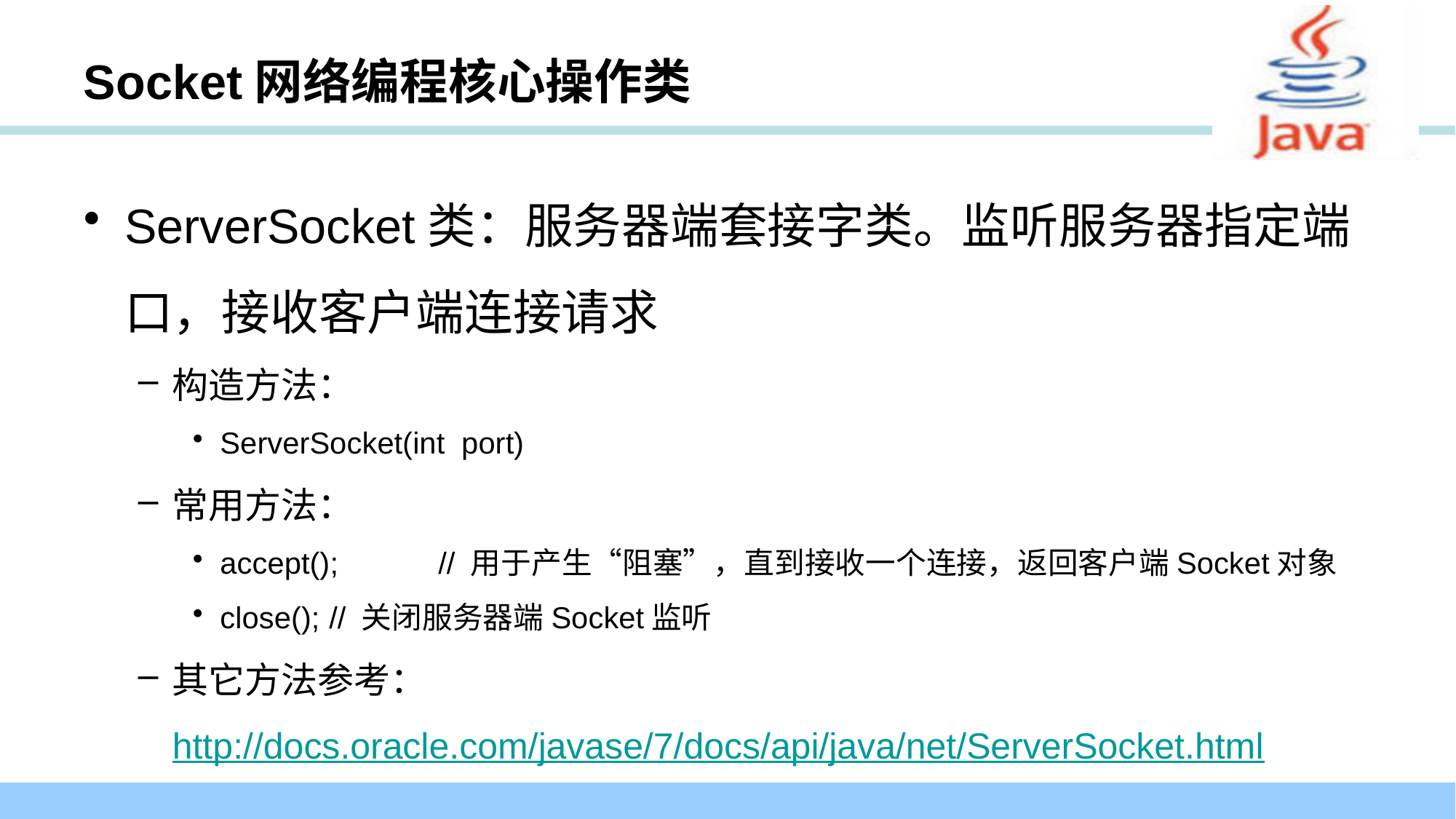

# Socket网络编程核心操作类
ServerSocket类：服务器端套接字类。监听服务器指定端口，接收客户端连接请求
构造方法：
ServerSocket(int  port)
常用方法：
accept();	// 用于产生“阻塞”，直到接收一个连接，返回客户端Socket对象
close();	// 关闭服务器端Socket监听
其它方法参考：http://docs.oracle.com/javase/7/docs/api/java/net/ServerSocket.html